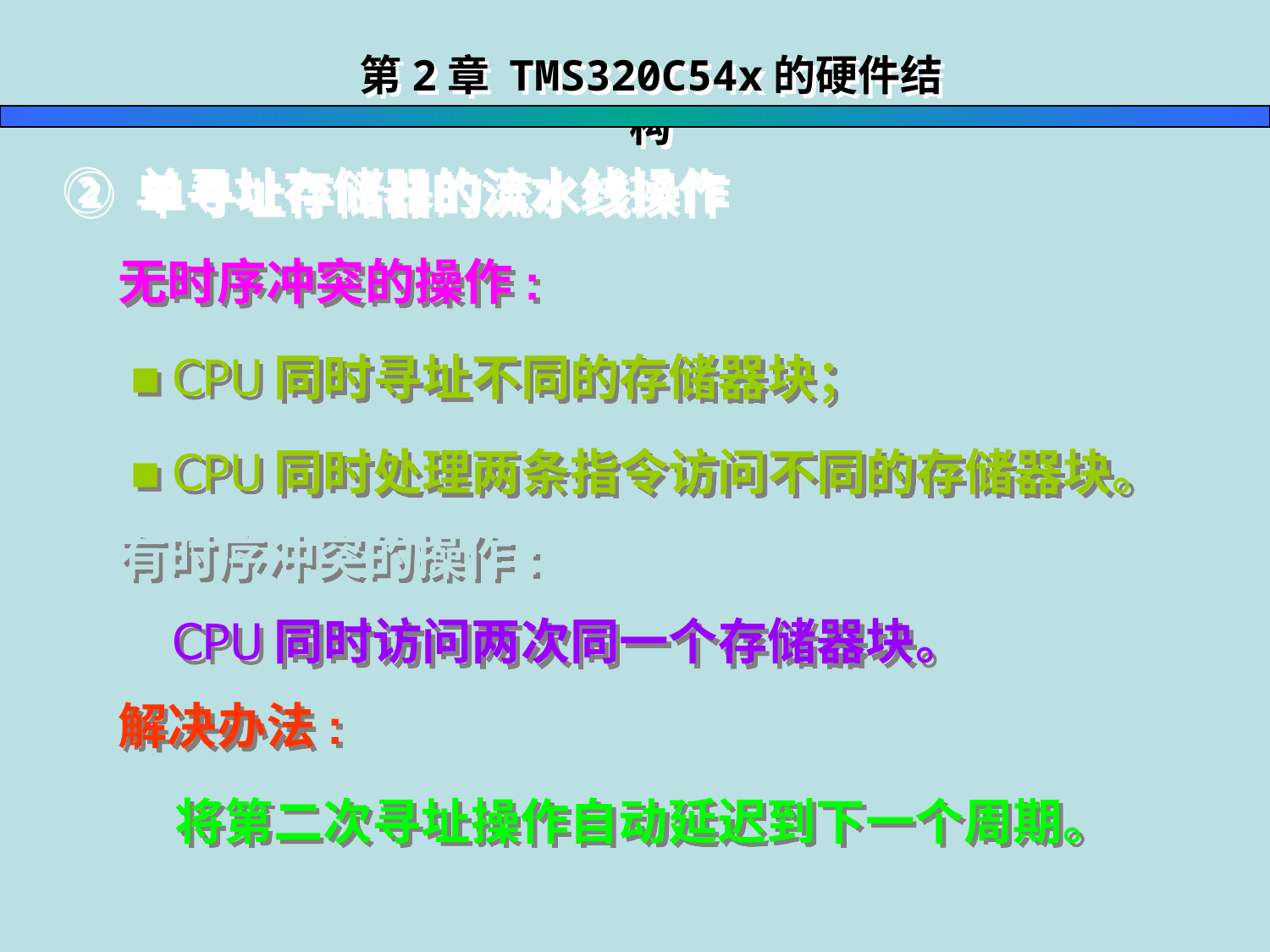

第2章 TMS320C54x的硬件结构

② 单寻址存储器的流水线操作
无时序冲突的操作:
    ■ CPU同时寻址不同的存储器块；
    ■ CPU同时处理两条指令访问不同的存储器块。
有时序冲突的操作:
    CPU同时访问两次同一个存储器块。
解决办法:
    将第二次寻址操作自动延迟到下一个周期。
159